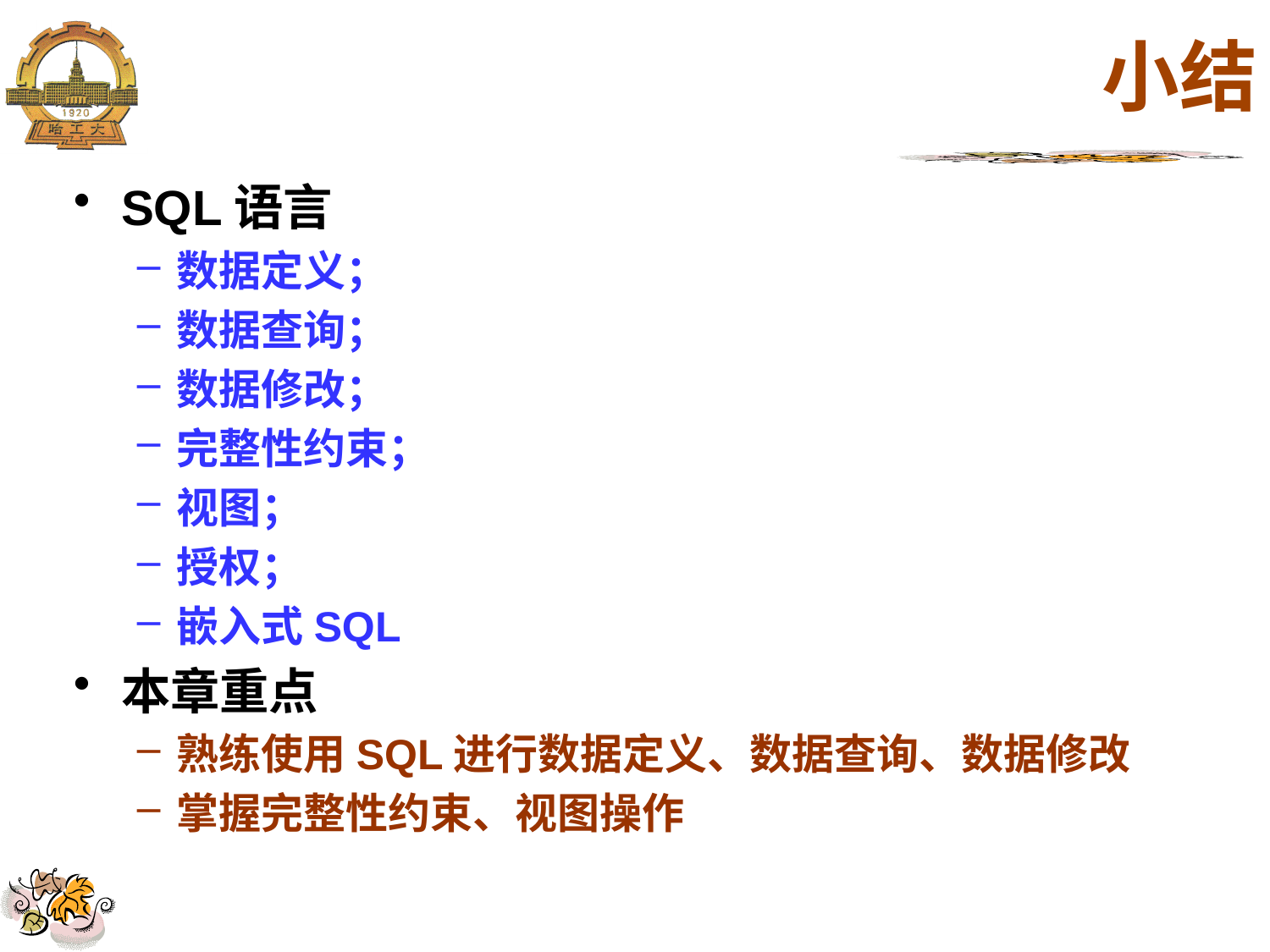

# 小结
SQL语言
数据定义；
数据查询；
数据修改；
完整性约束；
视图；
授权；
嵌入式SQL
本章重点
熟练使用SQL进行数据定义、数据查询、数据修改
掌握完整性约束、视图操作